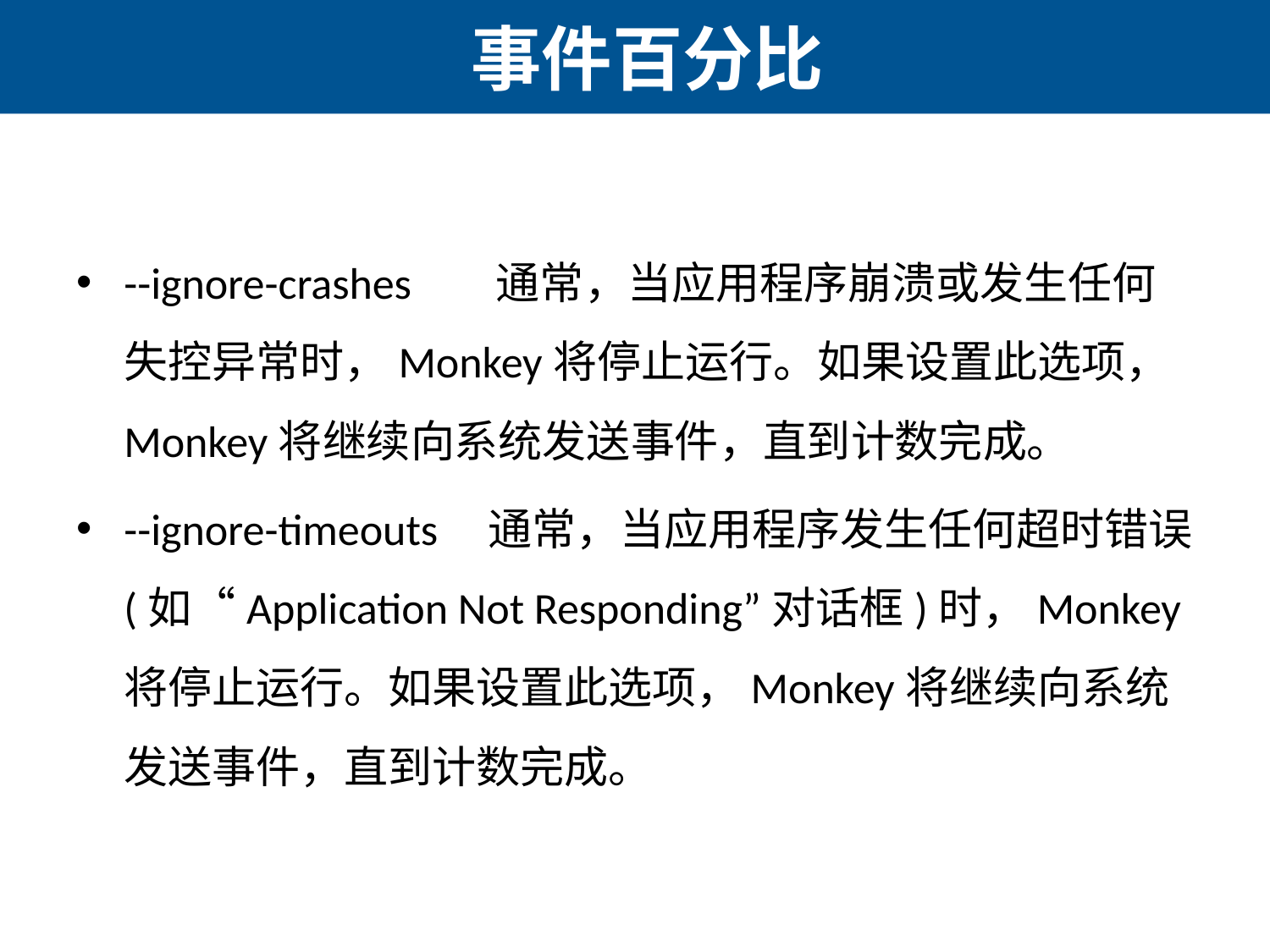

# 事件百分比
--ignore-crashes　   通常，当应用程序崩溃或发生任何失控异常时，Monkey将停止运行。如果设置此选项，Monkey将继续向系统发送事件，直到计数完成。
--ignore-timeouts    通常，当应用程序发生任何超时错误(如“Application Not Responding”对话框)时，Monkey将停止运行。如果设置此选项，Monkey将继续向系统发送事件，直到计数完成。